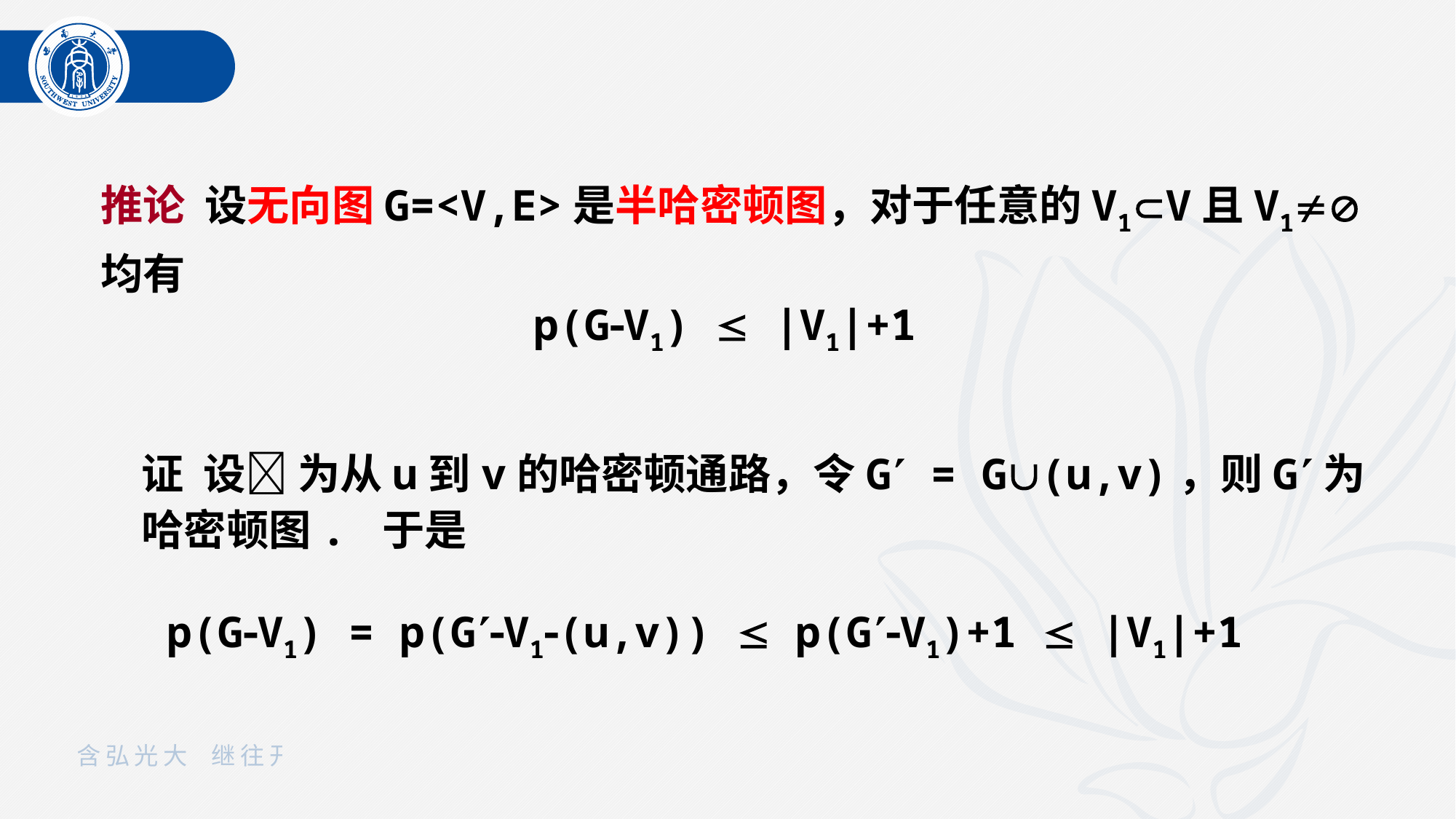

推论  设无向图G=<V,E>是半哈密顿图，对于任意的V1⊂V且V1≠∅均有
                 p(G−V1) ≤ |V1|+1
证  设Γ 为从u到v的哈密顿通路，令G′ = G∪(u,v)，则G′为哈密顿图. 于是

 p(G−V1) = p(G′−V1−(u,v)) ≤ p(G′−V1)+1 ≤ |V1|+1